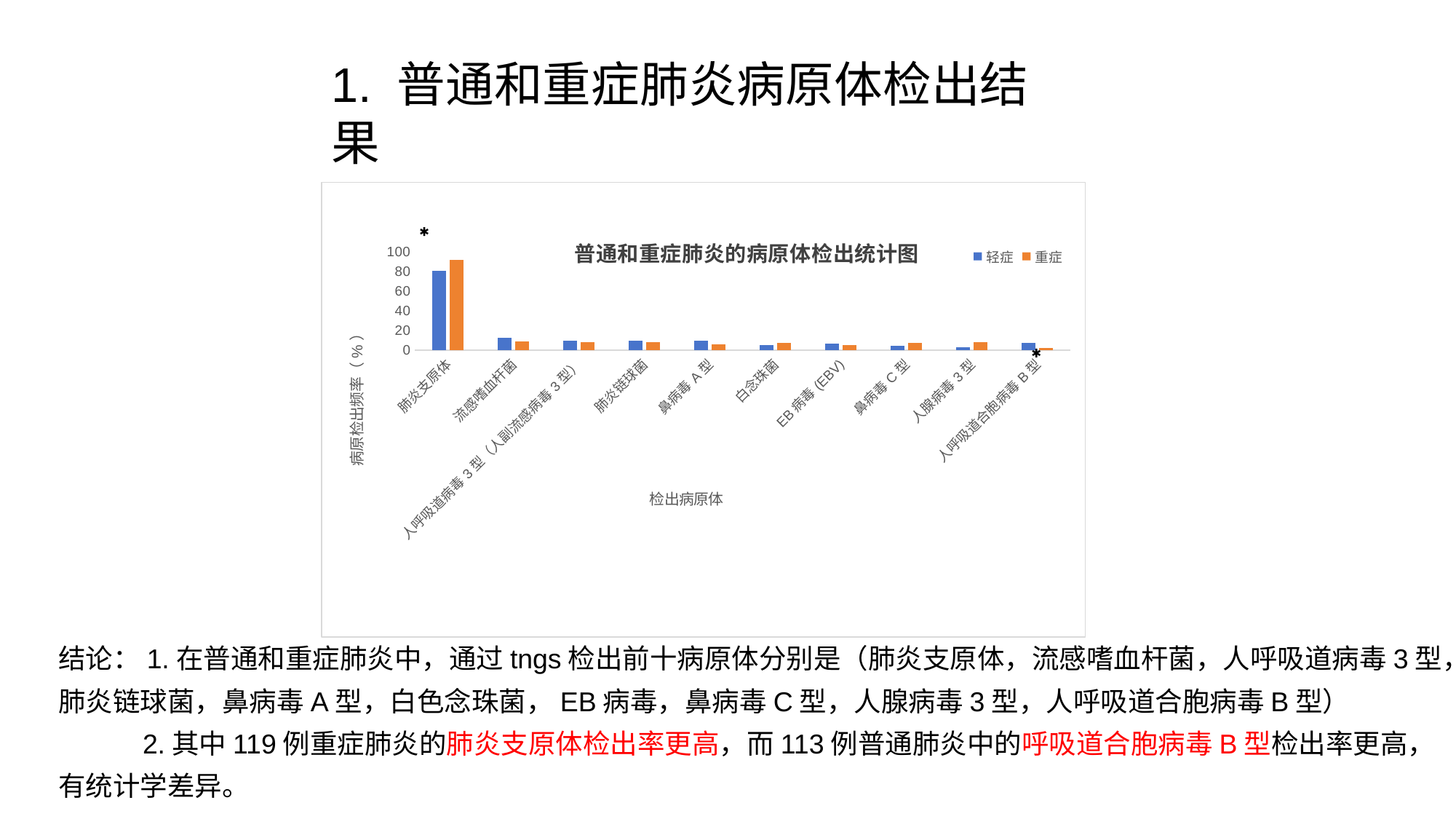

1. 普通和重症肺炎病原体检出结果

### Chart: 普通和重症肺炎的病原体检出统计图

| Category | 轻症 | 重症 |
|---|---|---|
| 肺炎支原体 | 80.67 | 92.04 |
| 流感嗜血杆菌 | 12.61 | 9.0 |
| 人呼吸道病毒3型（人副流感病毒3型） | 9.24 | 8.0 |
| 肺炎链球菌 | 9.24 | 8.0 |
| 鼻病毒A型 | 9.24 | 6.0 |
| 白念珠菌 | 5.04 | 7.0 |
| EB病毒(EBV) | 6.72 | 5.0 |
| 鼻病毒C型 | 4.2 | 7.0 |
| 人腺病毒3型 | 2.52 | 8.0 |
| 人呼吸道合胞病毒B型 | 7.56 | 2.0 |
✱
✱
结论：1.在普通和重症肺炎中，通过tngs检出前十病原体分别是（肺炎支原体，流感嗜血杆菌，人呼吸道病毒3型，肺炎链球菌，鼻病毒A型，白色念珠菌，EB病毒，鼻病毒C型，人腺病毒3型，人呼吸道合胞病毒B型）
           2.其中119例重症肺炎的肺炎支原体检出率更高，而113例普通肺炎中的呼吸道合胞病毒B型检出率更高，有统计学差异。